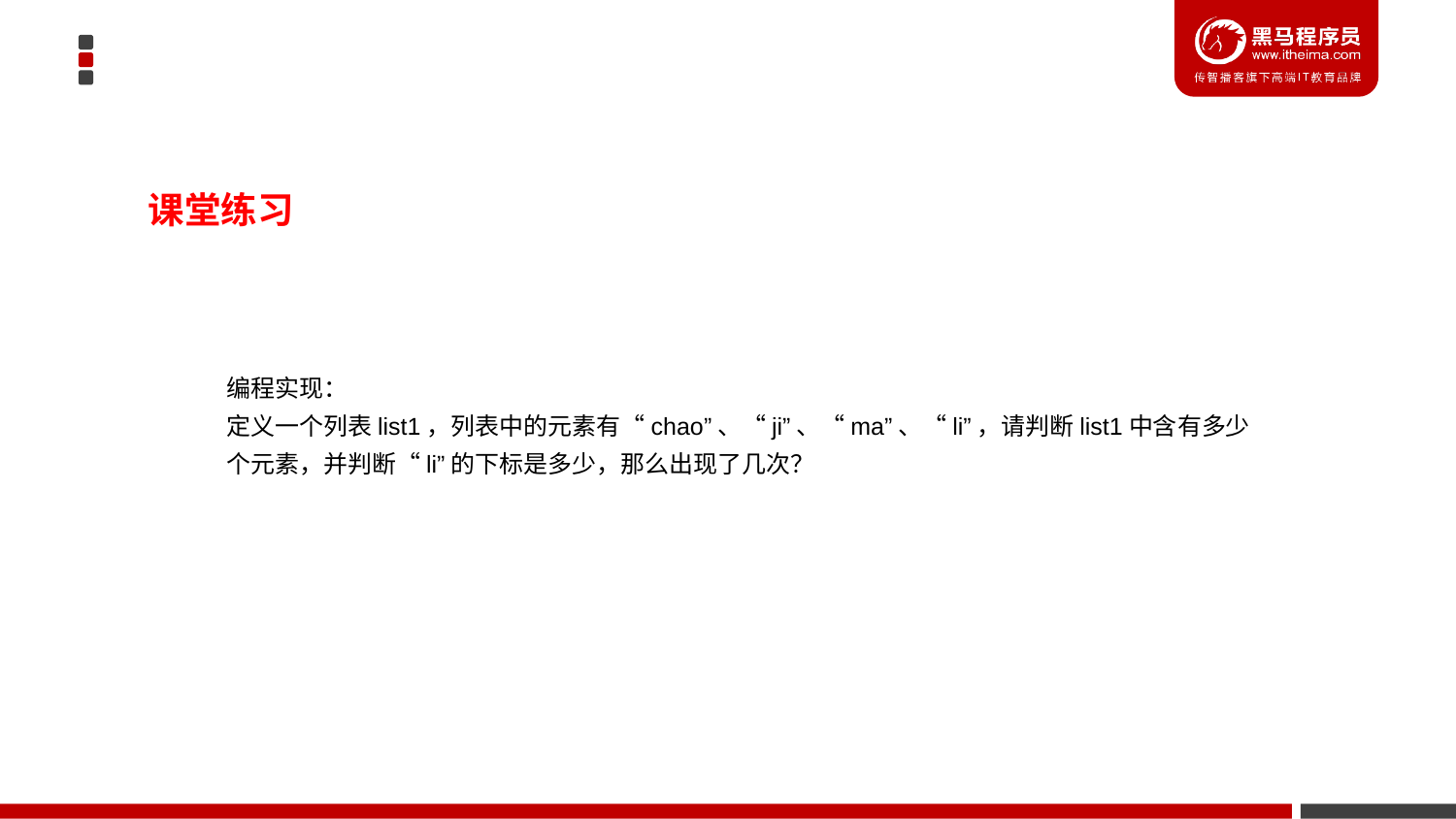

课堂练习
编程实现：
定义一个列表list1，列表中的元素有“chao”、“ji”、“ma”、“li”，请判断list1中含有多少个元素，并判断“li”的下标是多少，那么出现了几次？